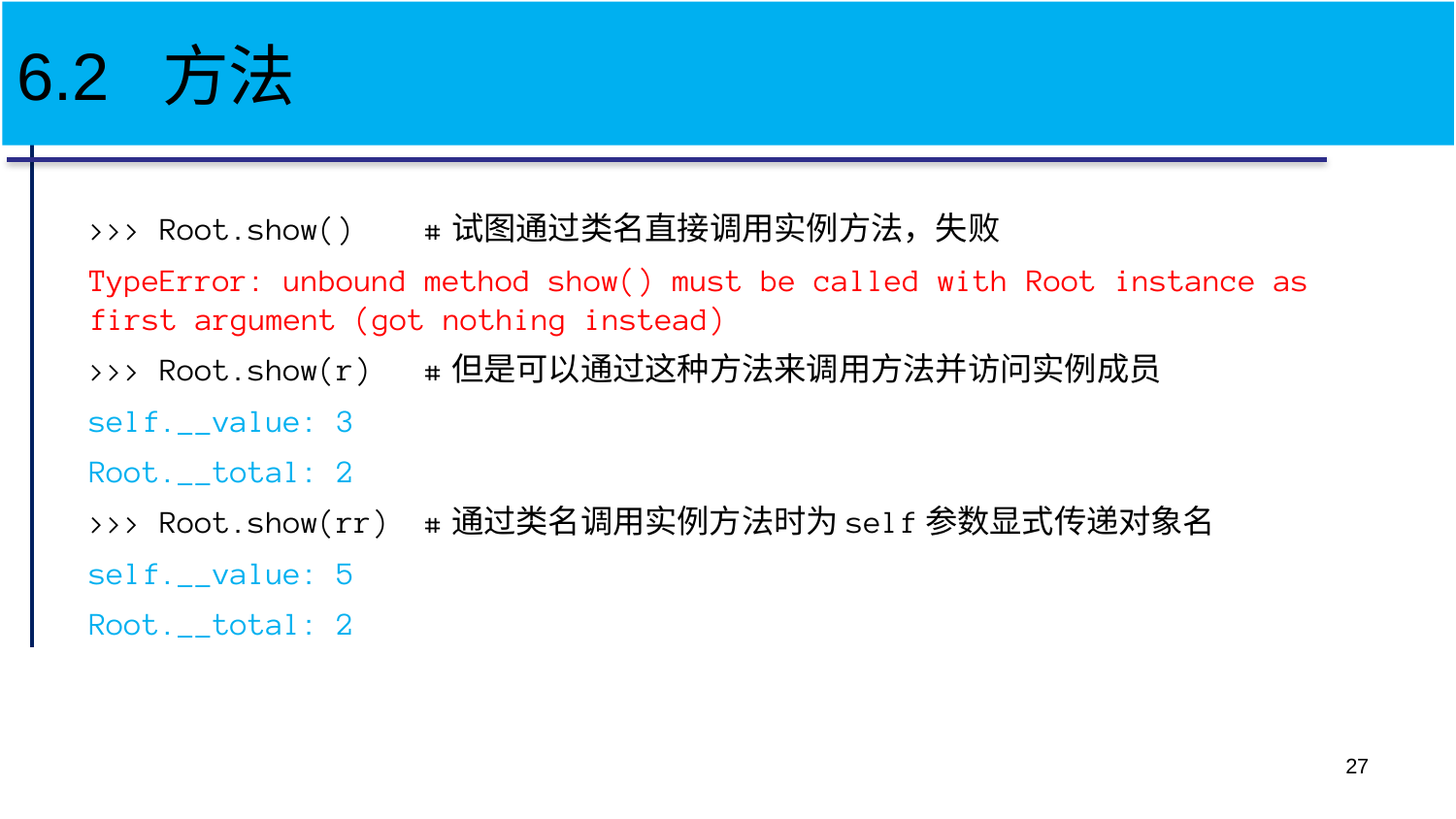

# 6.2  方法
>>> Root.show()    #试图通过类名直接调用实例方法，失败
TypeError: unbound method show() must be called with Root instance as first argument (got nothing instead)
>>> Root.show(r)   #但是可以通过这种方法来调用方法并访问实例成员
self.__value: 3
Root.__total: 2
>>> Root.show(rr)  #通过类名调用实例方法时为self参数显式传递对象名
self.__value: 5
Root.__total: 2
27